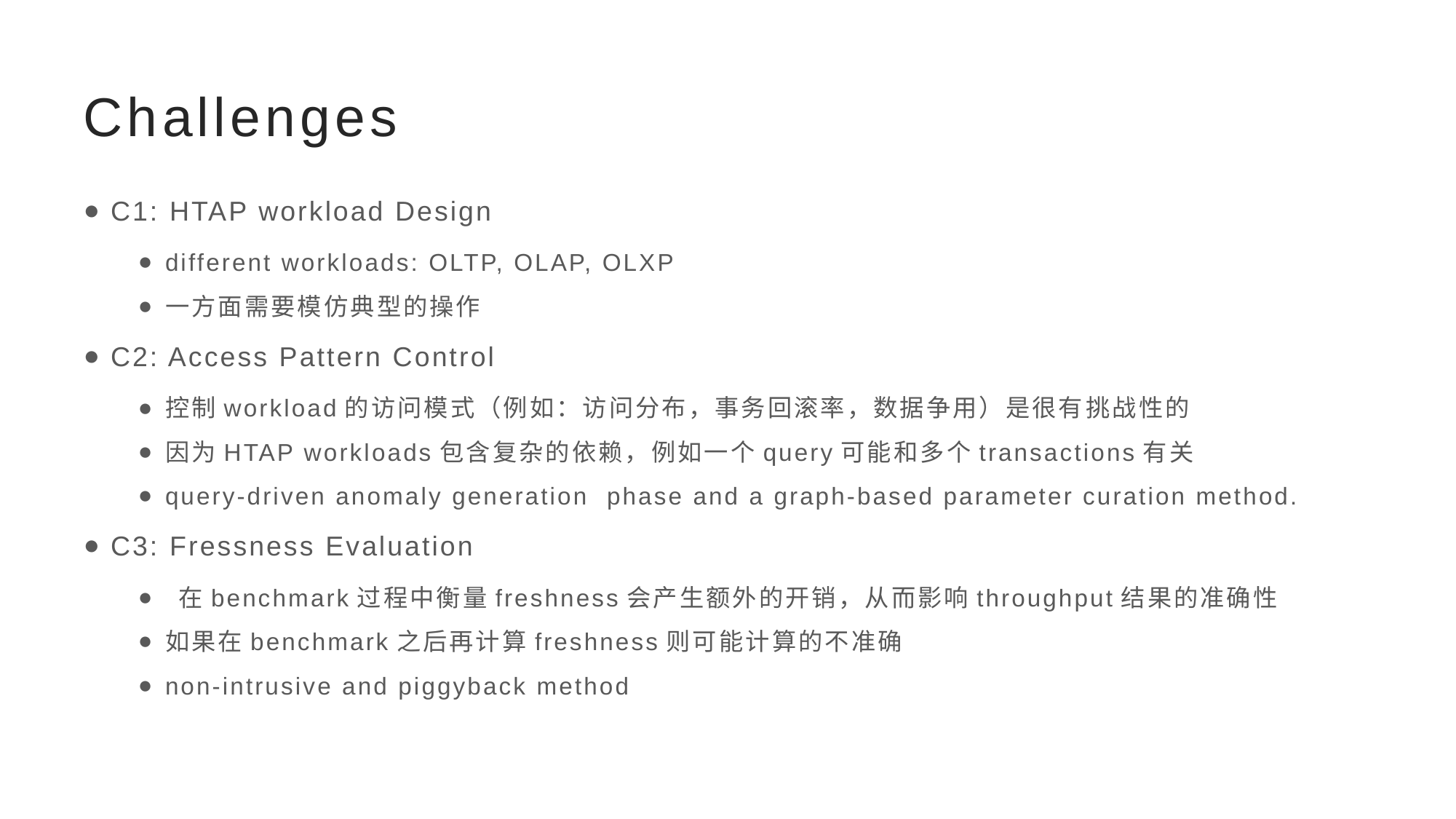

# Challenges
C1: HTAP workload Design
different workloads: OLTP, OLAP, OLXP
一方面需要模仿典型的操作
C2: Access Pattern Control
控制workload的访问模式（例如：访问分布，事务回滚率，数据争用）是很有挑战性的
因为HTAP workloads包含复杂的依赖，例如一个query可能和多个transactions有关
query-driven anomaly generation  phase and a graph-based parameter curation method.
C3: Fressness Evaluation
 在benchmark过程中衡量freshness会产生额外的开销，从而影响throughput结果的准确性
如果在benchmark之后再计算freshness则可能计算的不准确
non-intrusive and piggyback method